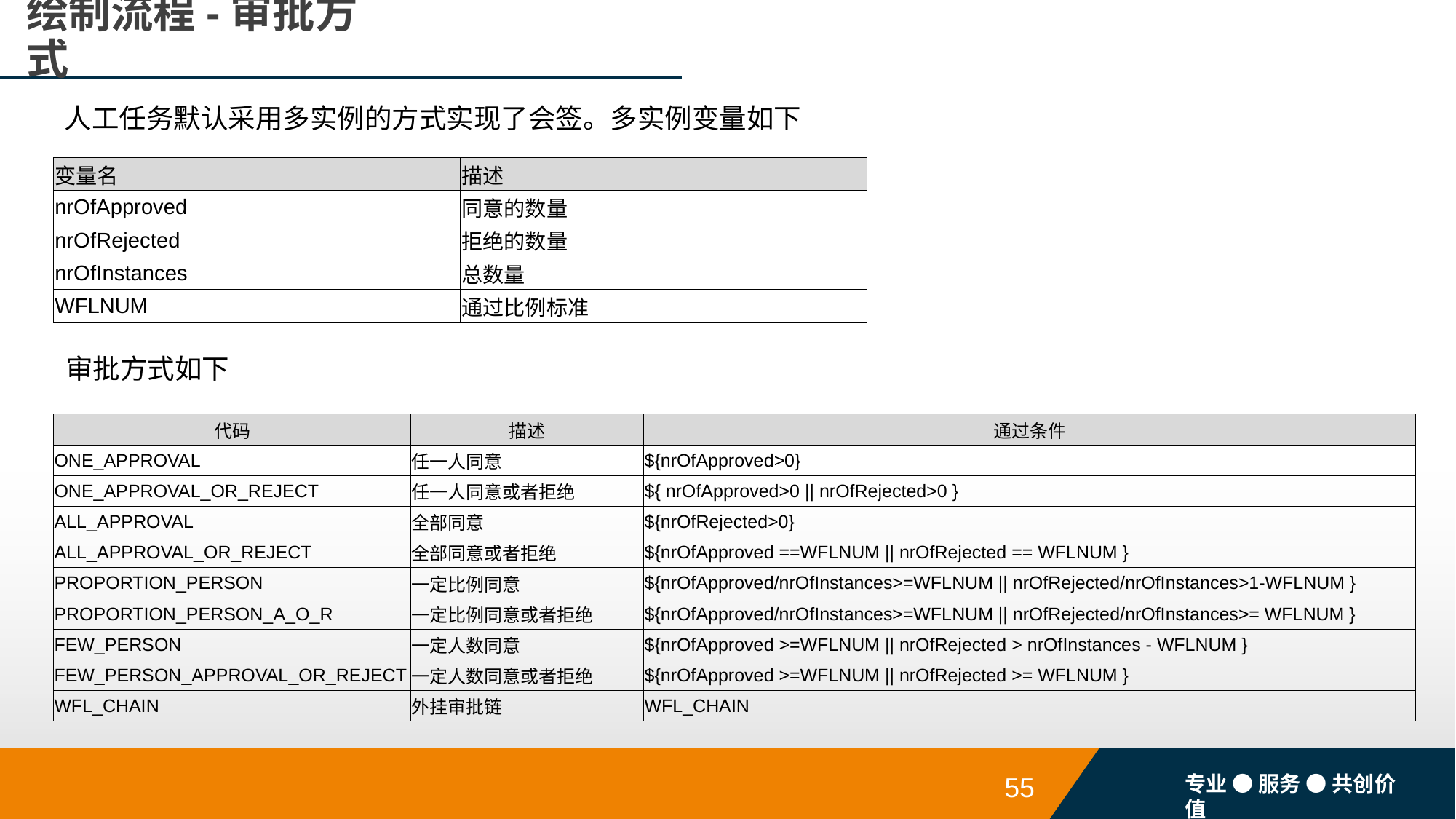

# 绘制流程-审批方式
人工任务默认采用多实例的方式实现了会签。多实例变量如下
| 变量名 | 描述 |
| --- | --- |
| nrOfApproved | 同意的数量 |
| nrOfRejected | 拒绝的数量 |
| nrOfInstances | 总数量 |
| WFLNUM | 通过比例标准 |
审批方式如下
| 代码 | 描述 | 通过条件 |
| --- | --- | --- |
| ONE\_APPROVAL | 任一人同意 | ${nrOfApproved>0} |
| ONE\_APPROVAL\_OR\_REJECT | 任一人同意或者拒绝 | ${ nrOfApproved>0 || nrOfRejected>0 } |
| ALL\_APPROVAL | 全部同意 | ${nrOfRejected>0} |
| ALL\_APPROVAL\_OR\_REJECT | 全部同意或者拒绝 | ${nrOfApproved ==WFLNUM || nrOfRejected == WFLNUM } |
| PROPORTION\_PERSON | 一定比例同意 | ${nrOfApproved/nrOfInstances>=WFLNUM || nrOfRejected/nrOfInstances>1-WFLNUM } |
| PROPORTION\_PERSON\_A\_O\_R | 一定比例同意或者拒绝 | ${nrOfApproved/nrOfInstances>=WFLNUM || nrOfRejected/nrOfInstances>= WFLNUM } |
| FEW\_PERSON | 一定人数同意 | ${nrOfApproved >=WFLNUM || nrOfRejected > nrOfInstances - WFLNUM } |
| FEW\_PERSON\_APPROVAL\_OR\_REJECT | 一定人数同意或者拒绝 | ${nrOfApproved >=WFLNUM || nrOfRejected >= WFLNUM } |
| WFL\_CHAIN | 外挂审批链 | WFL\_CHAIN |